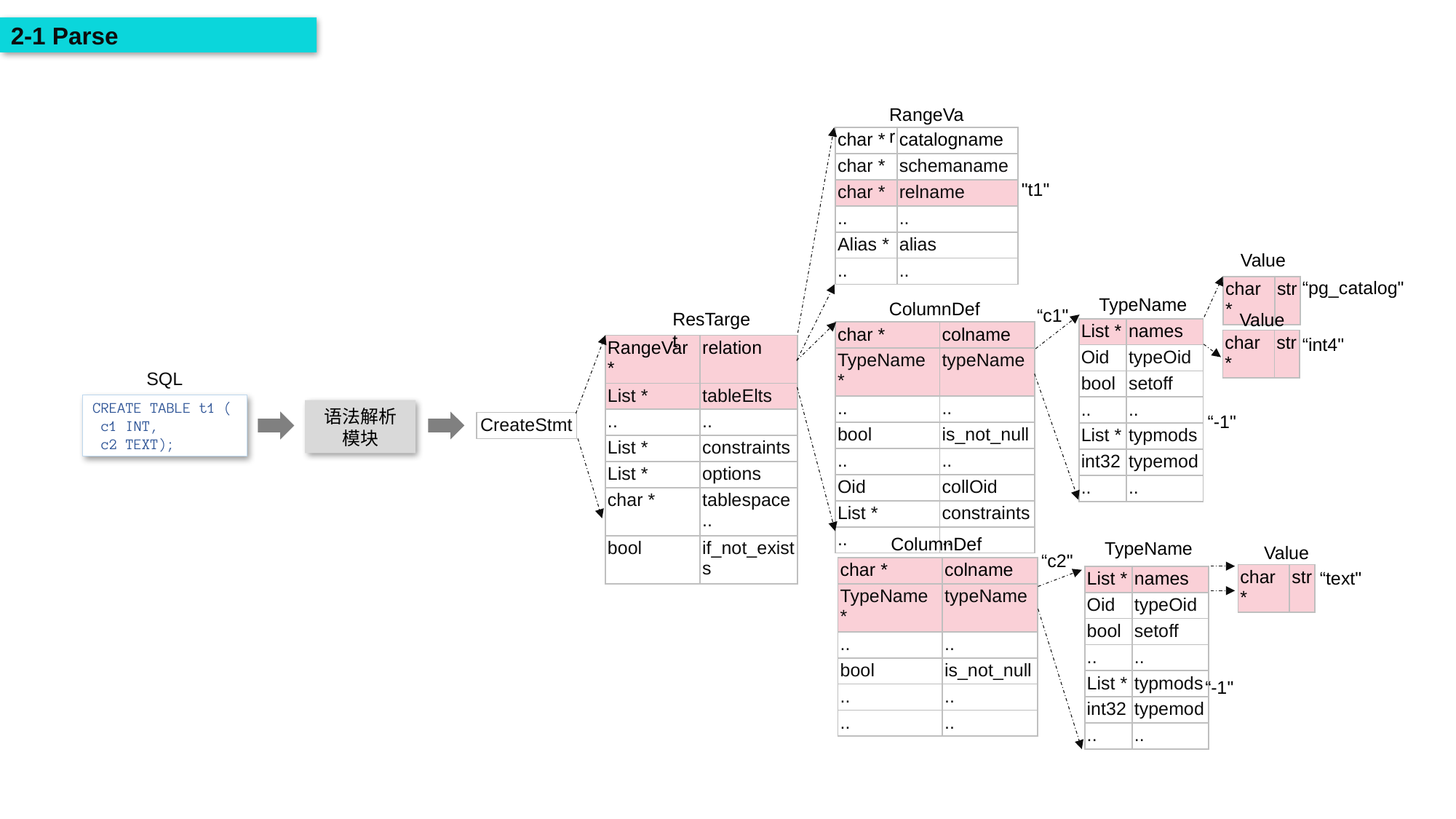

2-1 Parse
RangeVar
| char \* | catalogname |
| --- | --- |
| char \* | schemaname |
| char \* | relname |
| .. | .. |
| Alias \* | alias |
| .. | .. |
"t1"
Value
“pg_catalog"
| char \* | str |
| --- | --- |
TypeName
ColumnDef
“c1"
ResTarget
Value
| List \* | names |
| --- | --- |
| Oid | typeOid |
| bool | setoff |
| .. | .. |
| List \* | typmods |
| int32 | typemod |
| .. | .. |
| char \* | colname |
| --- | --- |
| TypeName \* | typeName |
| .. | .. |
| bool | is\_not\_null |
| .. | .. |
| Oid | collOid |
| List \* | constraints |
| .. | .. |
“int4"
| char \* | str |
| --- | --- |
| RangeVar \* | relation |
| --- | --- |
| List \* | tableElts |
| .. | .. |
| List \* | constraints |
| List \* | options |
| char \* | tablespace.. |
| bool | if\_not\_exists |
SQL
CREATE TABLE t1 (
 c1 INT,
 c2 TEXT);
语法解析
模块
“-1"
| CreateStmt |
| --- |

ColumnDef
TypeName
Value
“c2"
| char \* | colname |
| --- | --- |
| TypeName \* | typeName |
| .. | .. |
| bool | is\_not\_null |
| .. | .. |
| .. | .. |
“text"
| char \* | str |
| --- | --- |
| List \* | names |
| --- | --- |
| Oid | typeOid |
| bool | setoff |
| .. | .. |
| List \* | typmods |
| int32 | typemod |
| .. | .. |
“-1"